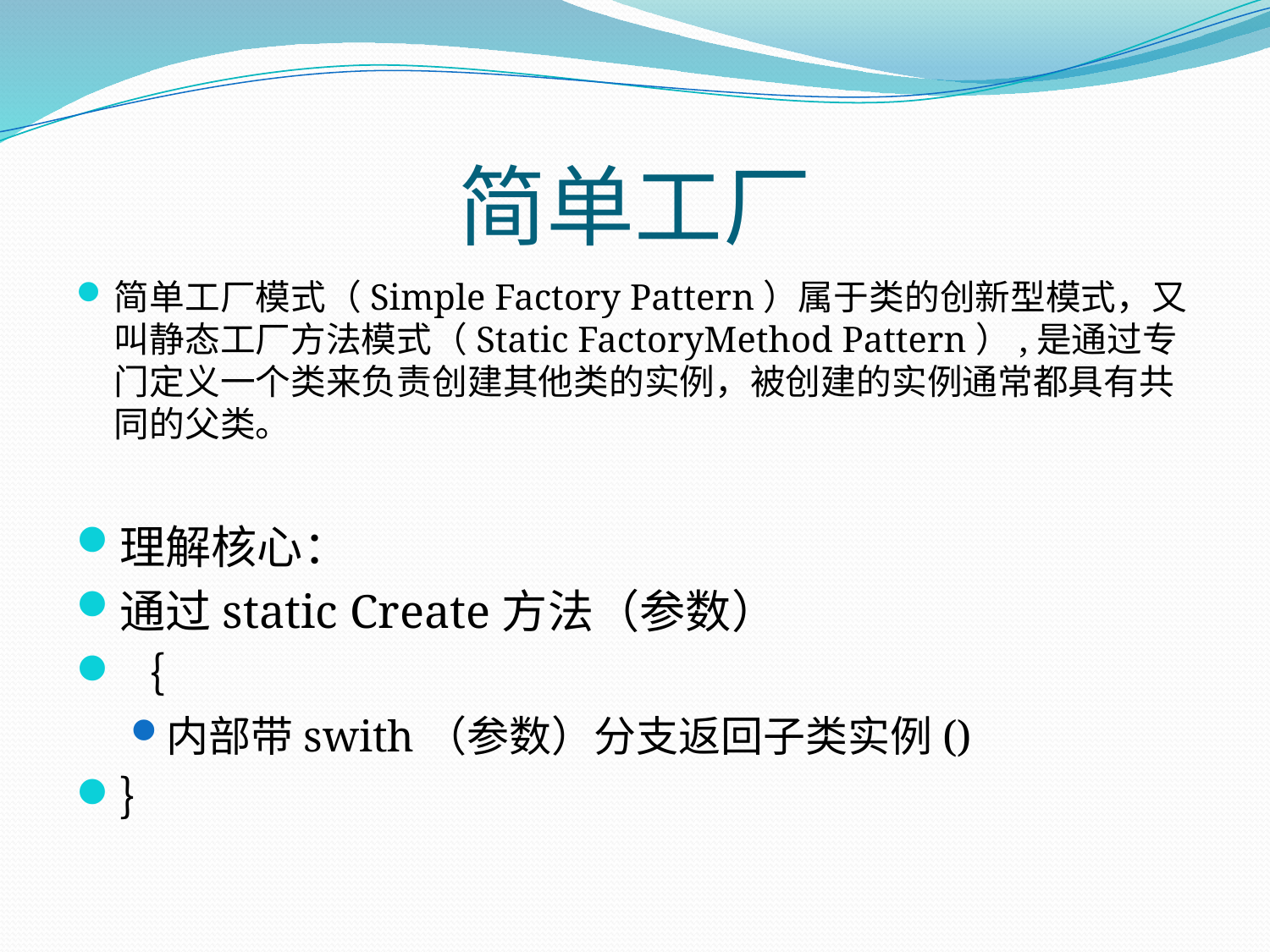

# 简单工厂
简单工厂模式（Simple Factory Pattern）属于类的创新型模式，又叫静态工厂方法模式（Static FactoryMethod Pattern）,是通过专门定义一个类来负责创建其他类的实例，被创建的实例通常都具有共同的父类。

理解核心：
通过static Create方法（参数）
｛
内部带swith（参数）分支返回子类实例()
｝